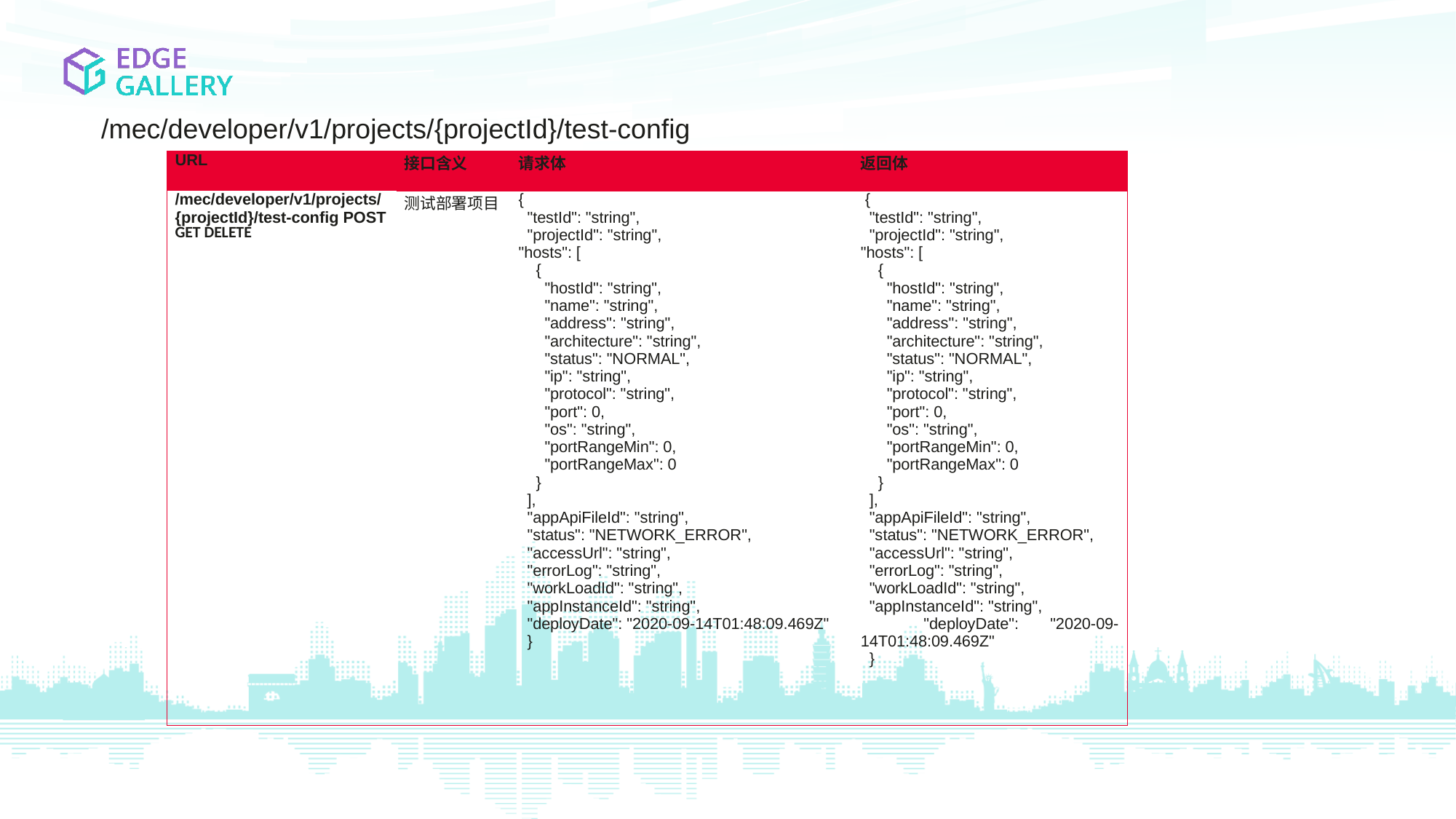

/mec/developer/v1/projects/{projectId}/test-config
| URL | 接口含义 | 请求体 | 返回体 |
| --- | --- | --- | --- |
| /mec/developer/v1/projects/{projectId}/test-config POST GET DELETE | 测试部署项目 | { "testId": "string", "projectId": "string", "hosts": [ { "hostId": "string", "name": "string", "address": "string", "architecture": "string", "status": "NORMAL", "ip": "string", "protocol": "string", "port": 0, "os": "string", "portRangeMin": 0, "portRangeMax": 0 } ], "appApiFileId": "string", "status": "NETWORK\_ERROR", "accessUrl": "string", "errorLog": "string", "workLoadId": "string", "appInstanceId": "string", "deployDate": "2020-09-14T01:48:09.469Z" } | { "testId": "string", "projectId": "string", "hosts": [ { "hostId": "string", "name": "string", "address": "string", "architecture": "string", "status": "NORMAL", "ip": "string", "protocol": "string", "port": 0, "os": "string", "portRangeMin": 0, "portRangeMax": 0 } ], "appApiFileId": "string", "status": "NETWORK\_ERROR", "accessUrl": "string", "errorLog": "string", "workLoadId": "string", "appInstanceId": "string", "deployDate": "2020-09-14T01:48:09.469Z" } |